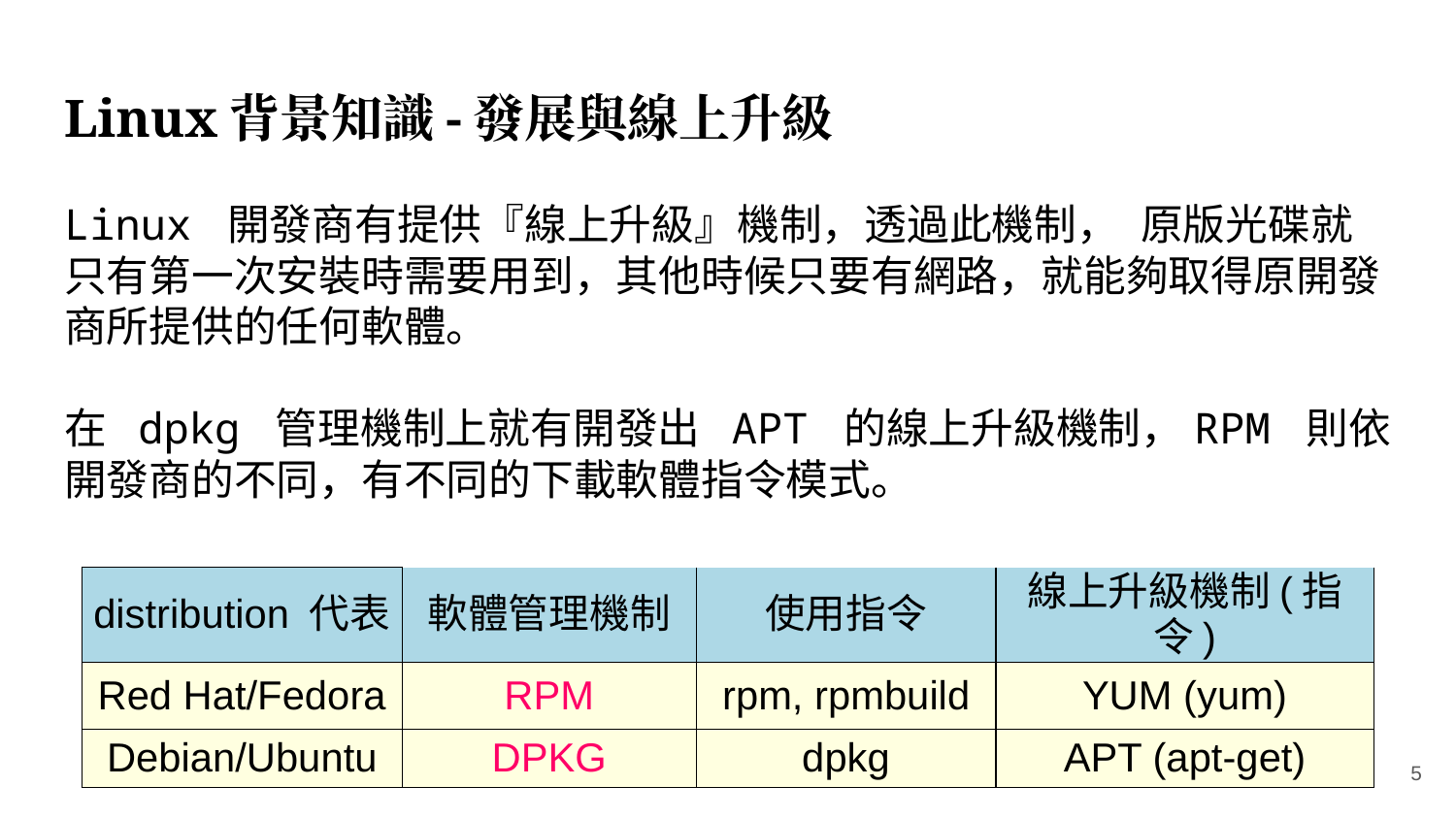

# Linux背景知識-發展與線上升級
Linux 開發商有提供『線上升級』機制，透過此機制， 原版光碟就只有第一次安裝時需要用到，其他時候只要有網路，就能夠取得原開發商所提供的任何軟體。

在 dpkg 管理機制上就有開發出 APT 的線上升級機制，RPM 則依開發商的不同，有不同的下載軟體指令模式。

| distribution 代表 | 軟體管理機制 | 使用指令 | 線上升級機制(指令) |
| --- | --- | --- | --- |
| Red Hat/Fedora | RPM | rpm, rpmbuild | YUM (yum) |
| Debian/Ubuntu | DPKG | dpkg | APT (apt-get) |
5